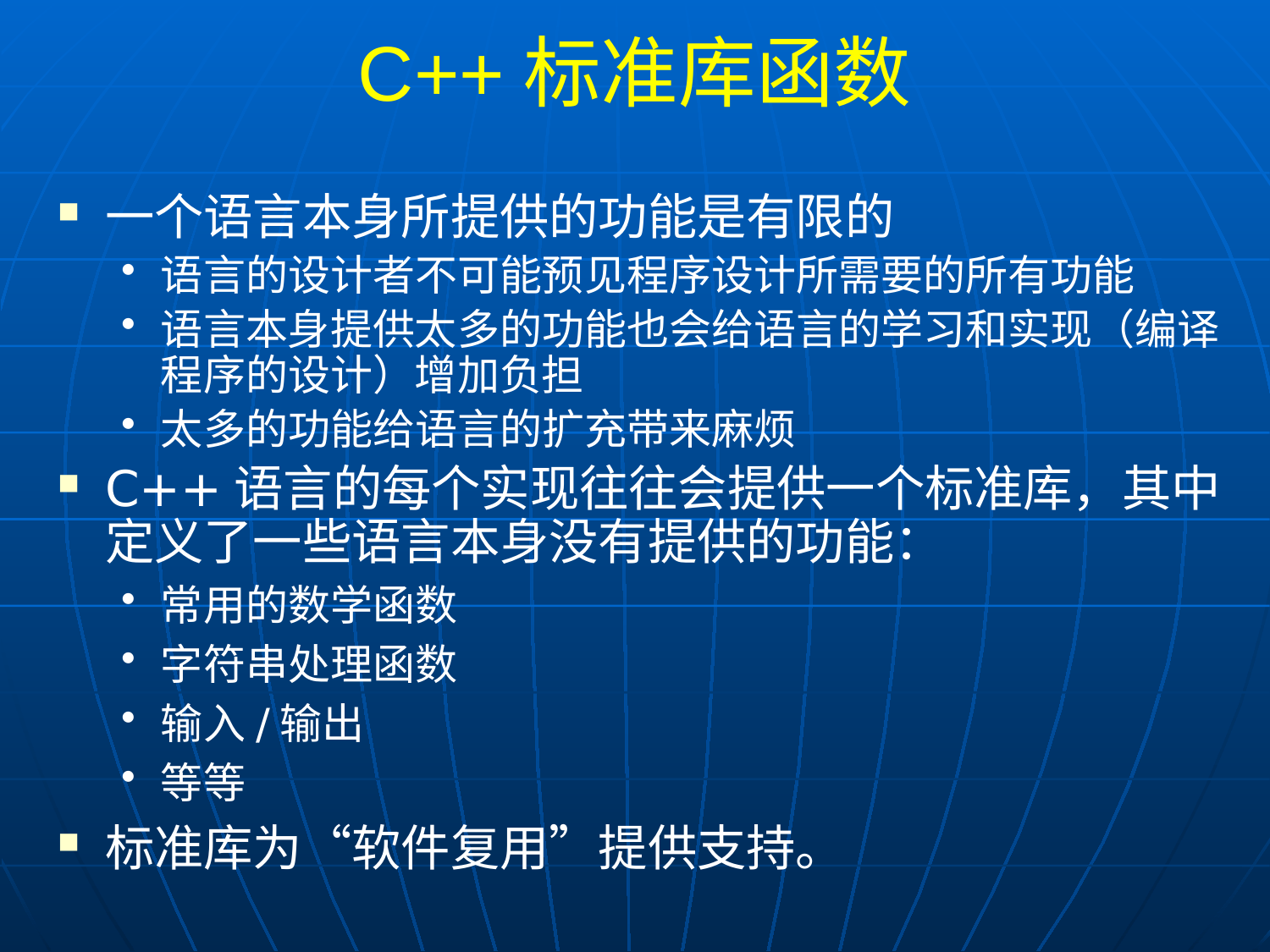

# C++标准库函数
一个语言本身所提供的功能是有限的
语言的设计者不可能预见程序设计所需要的所有功能
语言本身提供太多的功能也会给语言的学习和实现（编译程序的设计）增加负担
太多的功能给语言的扩充带来麻烦
C++语言的每个实现往往会提供一个标准库，其中定义了一些语言本身没有提供的功能：
常用的数学函数
字符串处理函数
输入/输出
等等
标准库为“软件复用”提供支持。